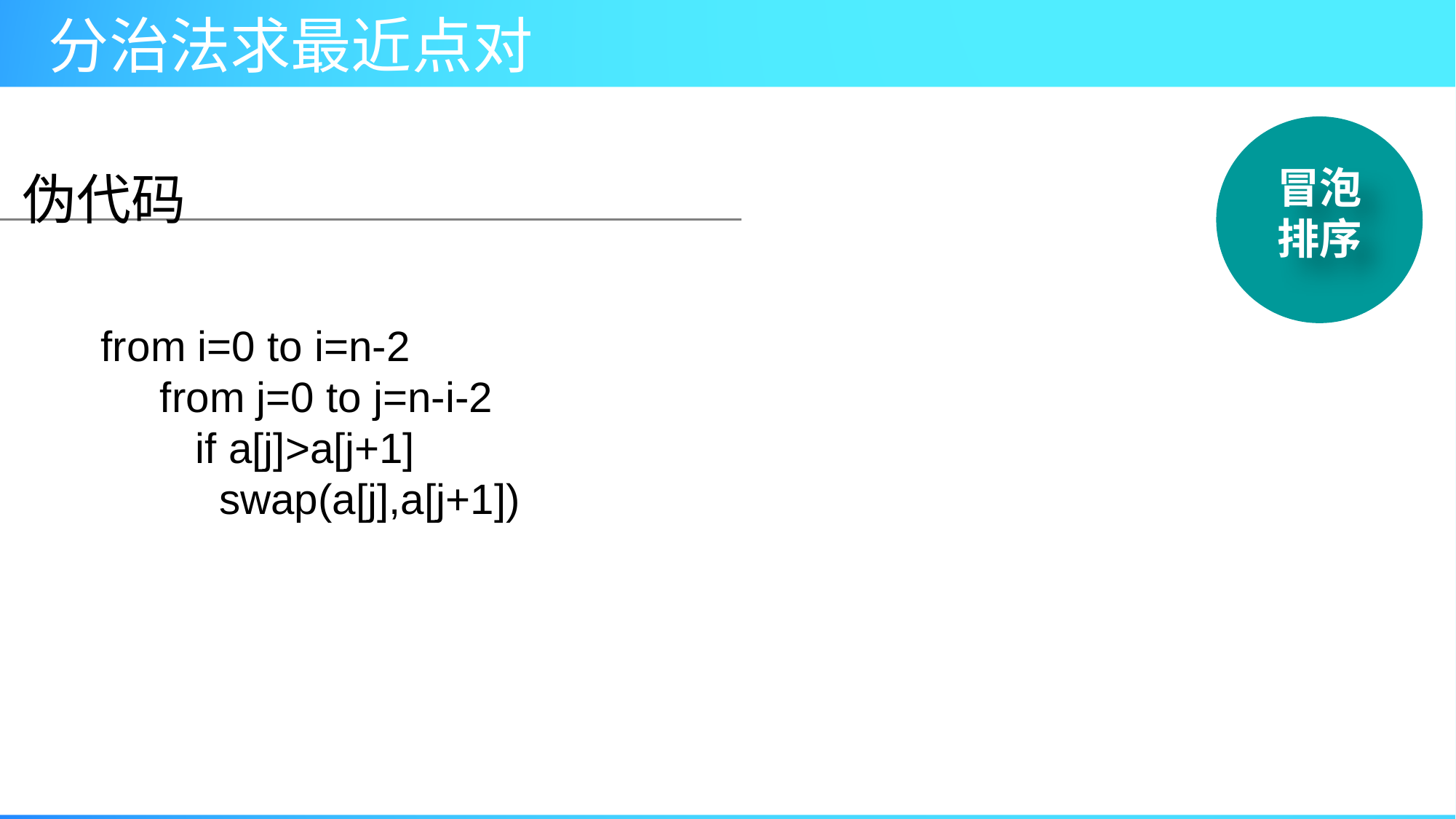

冒泡排序
伪代码
from i=0 to i=n-2
     from j=0 to j=n-i-2
        if a[j]>a[j+1]
          swap(a[j],a[j+1])